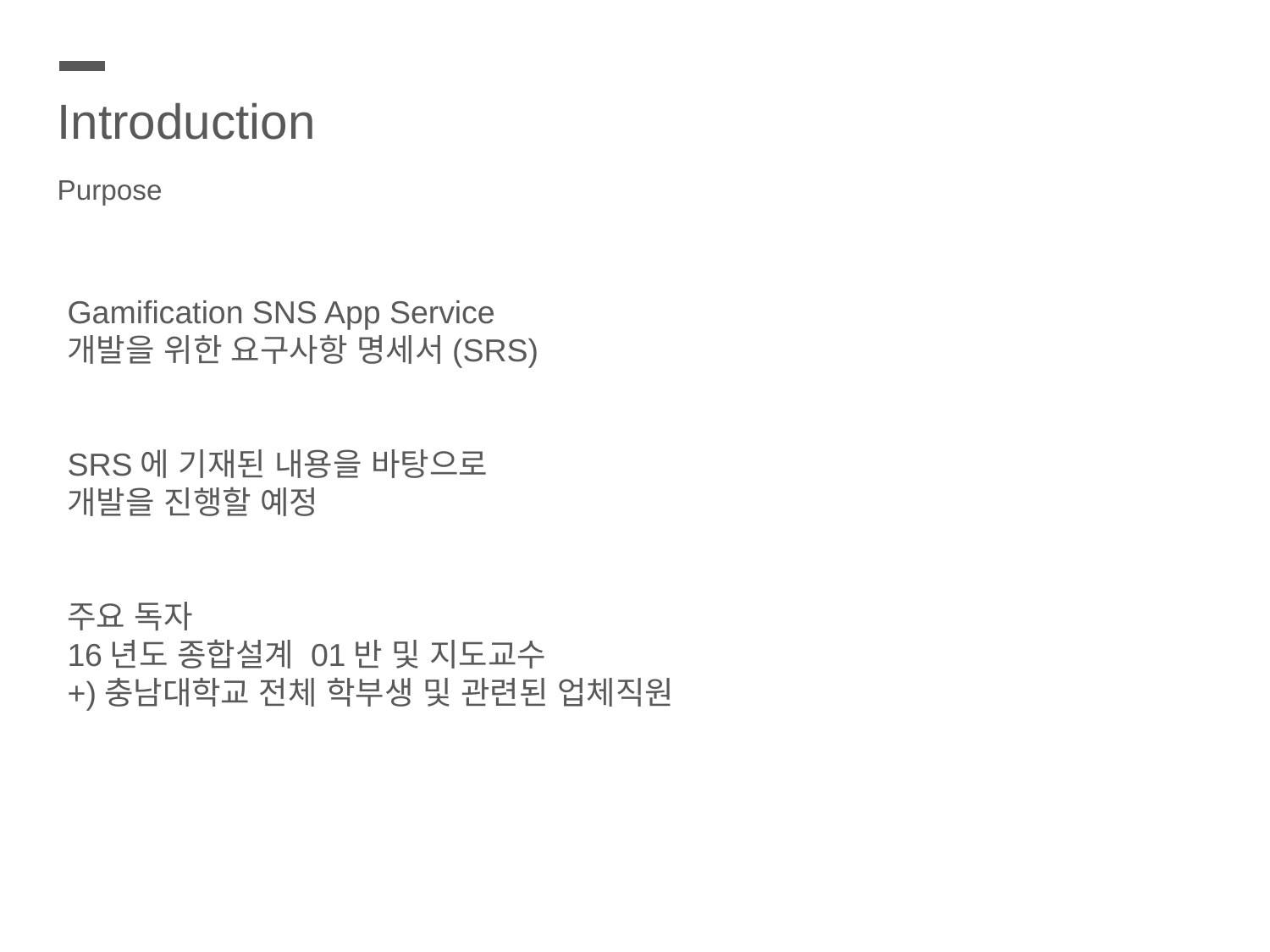

Introduction
Purpose
Gamification SNS App Service
개발을 위한 요구사항 명세서(SRS)

SRS에 기재된 내용을 바탕으로
개발을 진행할 예정

주요 독자
16년도 종합설계 01반 및 지도교수
+)충남대학교 전체 학부생 및 관련된 업체직원